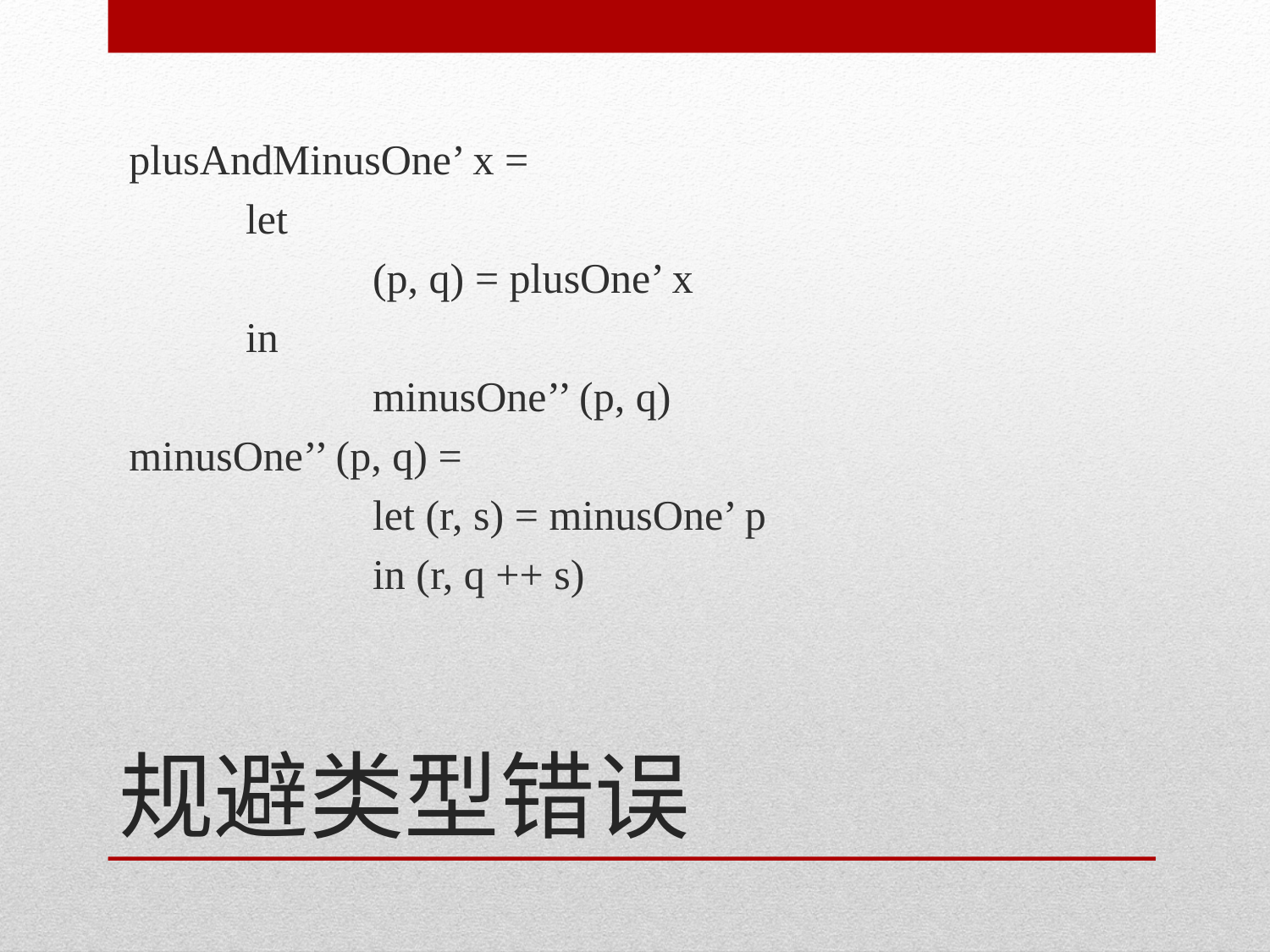

plusAndMinusOne’ x =
	let
		(p, q) = plusOne’ x
	in
		minusOne’’ (p, q)
 minusOne’’ (p, q) =
		let (r, s) = minusOne’ p
		in (r, q ++ s)
# 规避类型错误